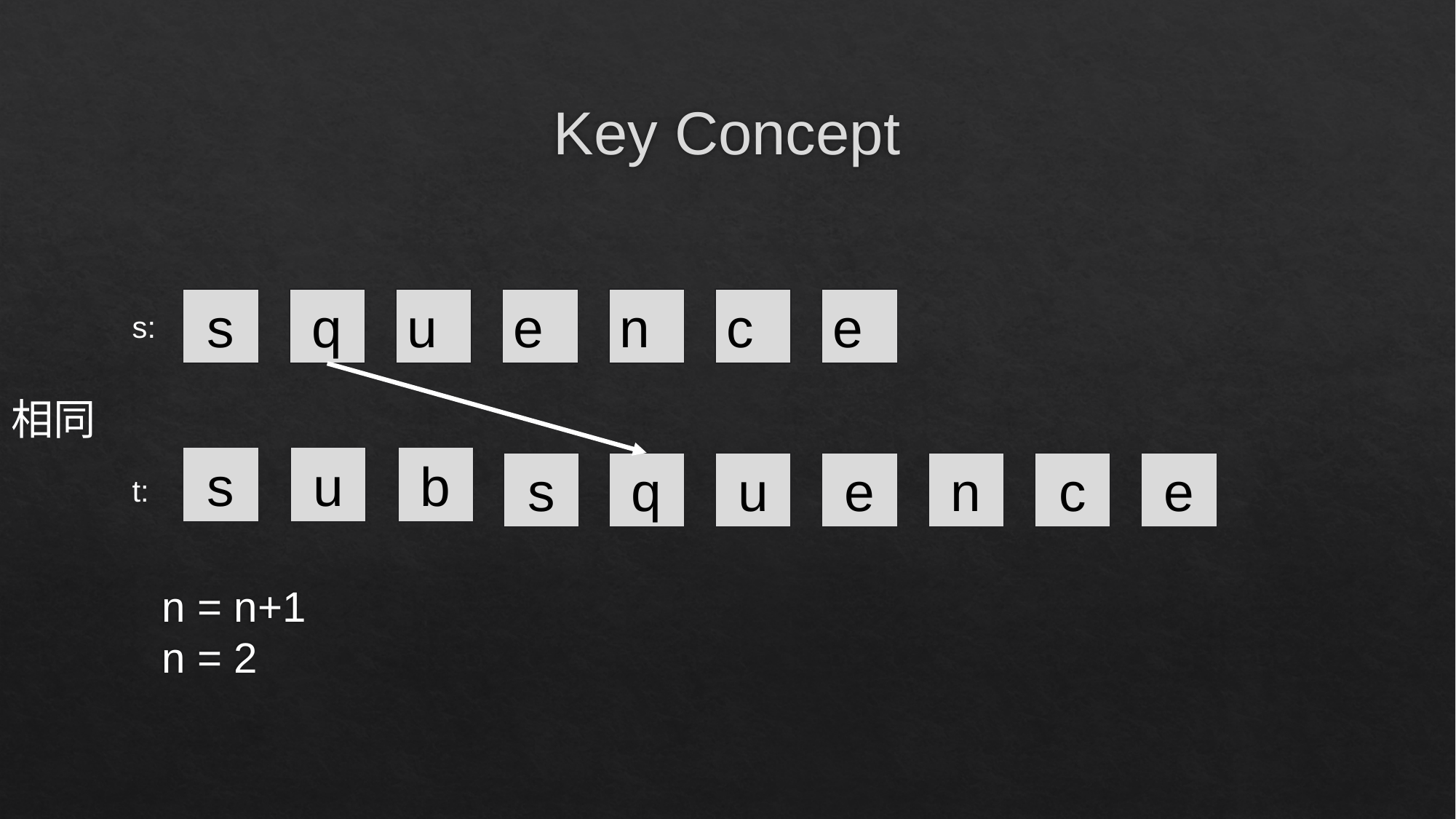

# Key Concept
s
q
u
e
n
c
e
s:
相同
s
u
b
s
q
u
e
n
c
e
t:
n = n+1
n = 2